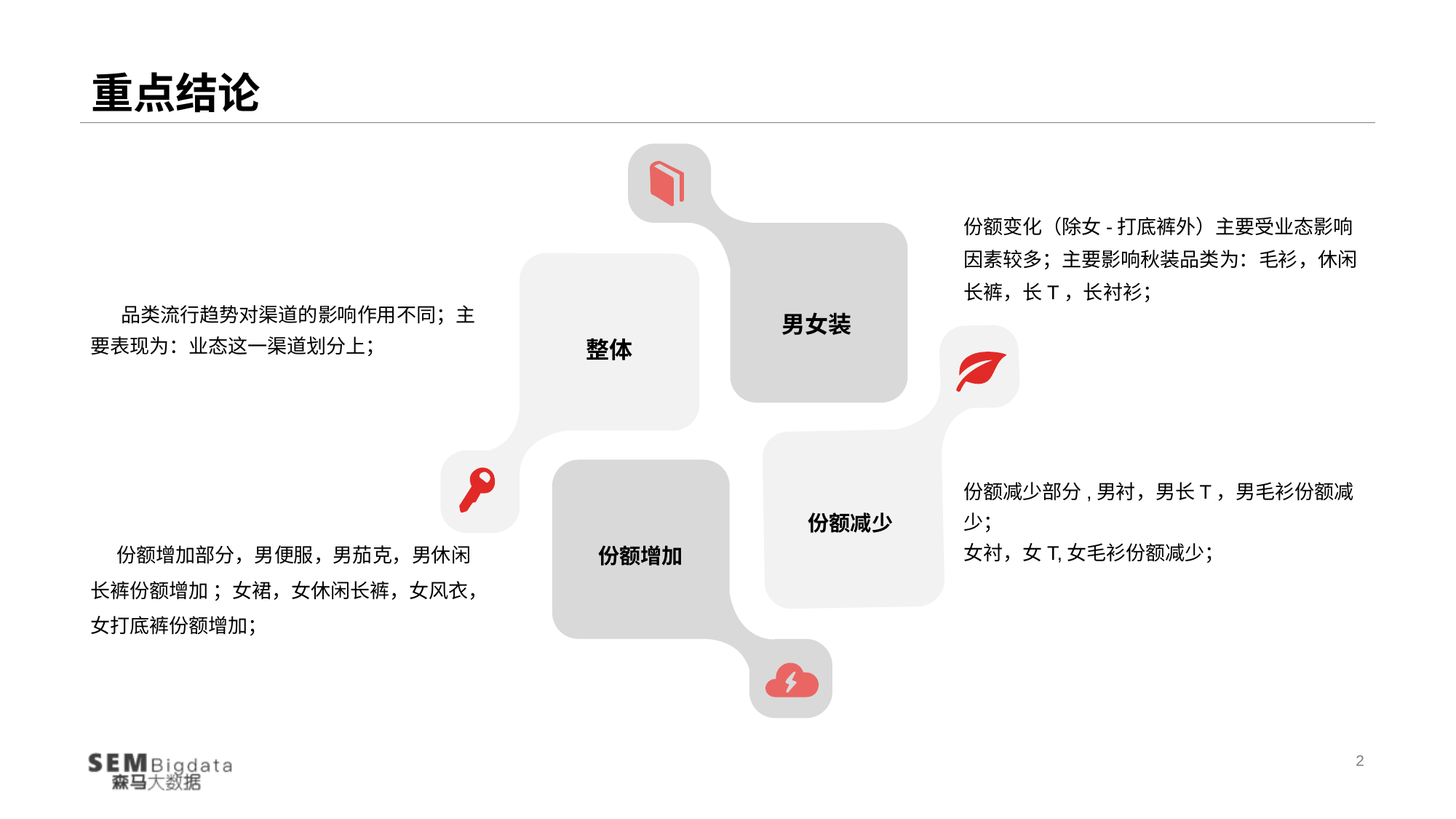

# 重点结论

份额变化（除女-打底裤外）主要受业态影响因素较多；主要影响秋装品类为：毛衫，休闲长裤，长T，长衬衫；

      品类流行趋势对渠道的影响作用不同；主要表现为：业态这一渠道划分上；
男女装
整体

份额减少部分,男衬，男长T，男毛衫份额减少；
女衬，女T,女毛衫份额减少；
份额减少
     份额增加部分，男便服，男茄克，男休闲长裤份额增加 ；女裙，女休闲长裤，女风衣，女打底裤份额增加；
份额增加

2